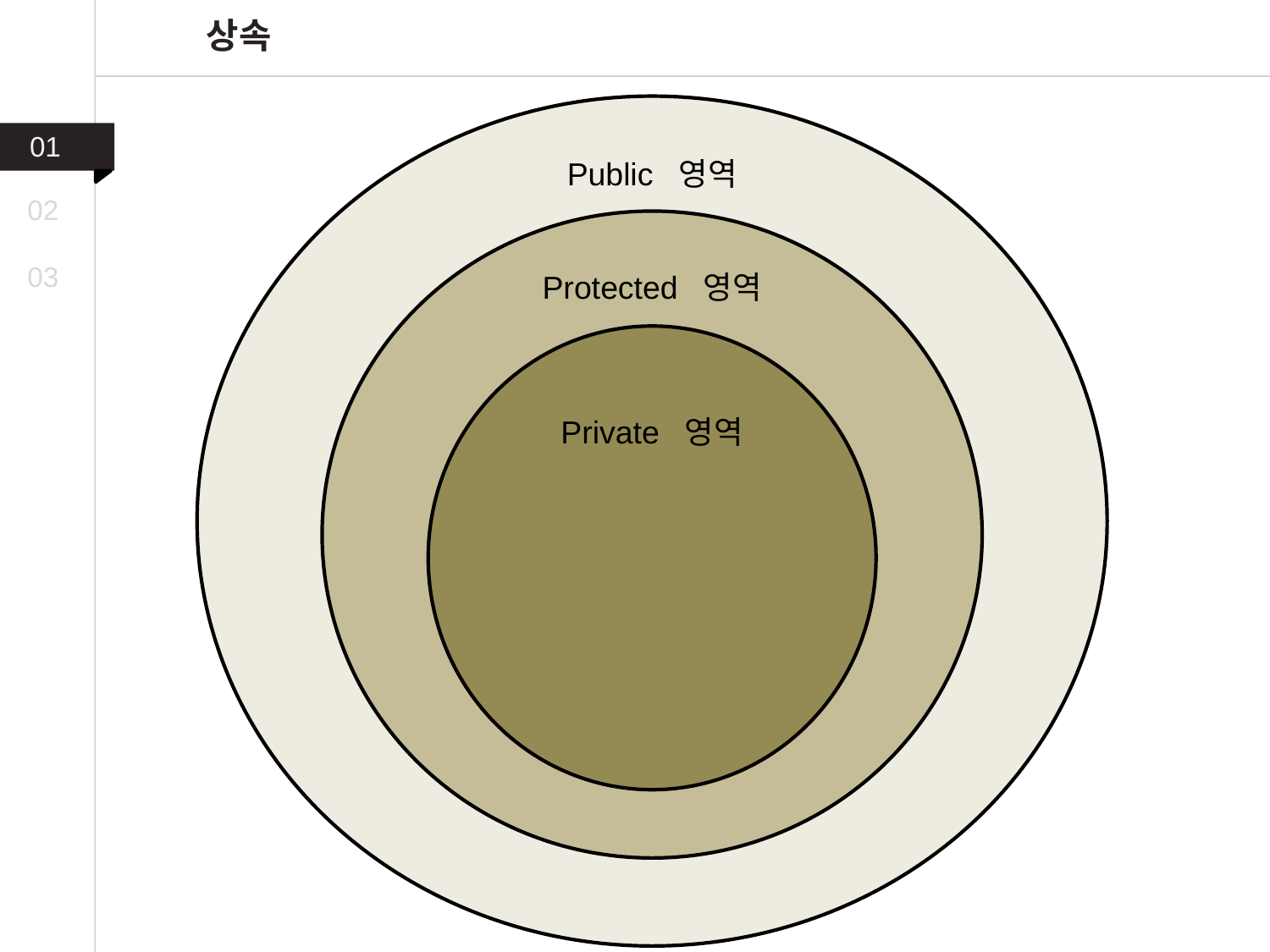

상속

01

Public  영역

02

03
Protected  영역

Private  영역